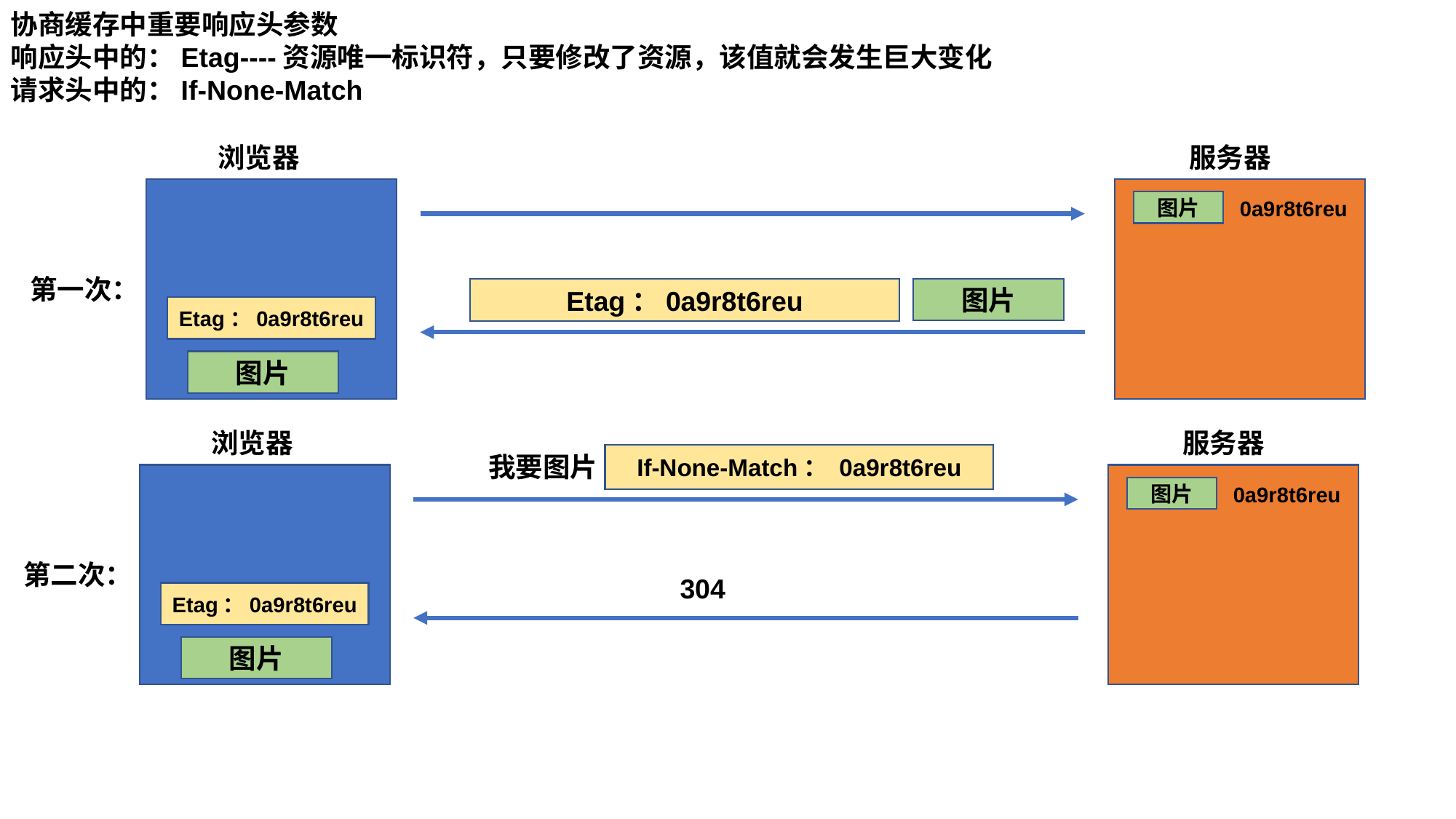

协商缓存中重要响应头参数
响应头中的：Etag----资源唯一标识符，只要修改了资源，该值就会发生巨大变化
请求头中的：If-None-Match
浏览器
服务器

0a9r8t6reu
图片
第一次：
图片
Etag：0a9r8t6reu
Etag：0a9r8t6reu
图片
浏览器
服务器
我要图片
If-None-Match： 0a9r8t6reu

0a9r8t6reu
图片
第二次：
304
Etag：0a9r8t6reu
图片